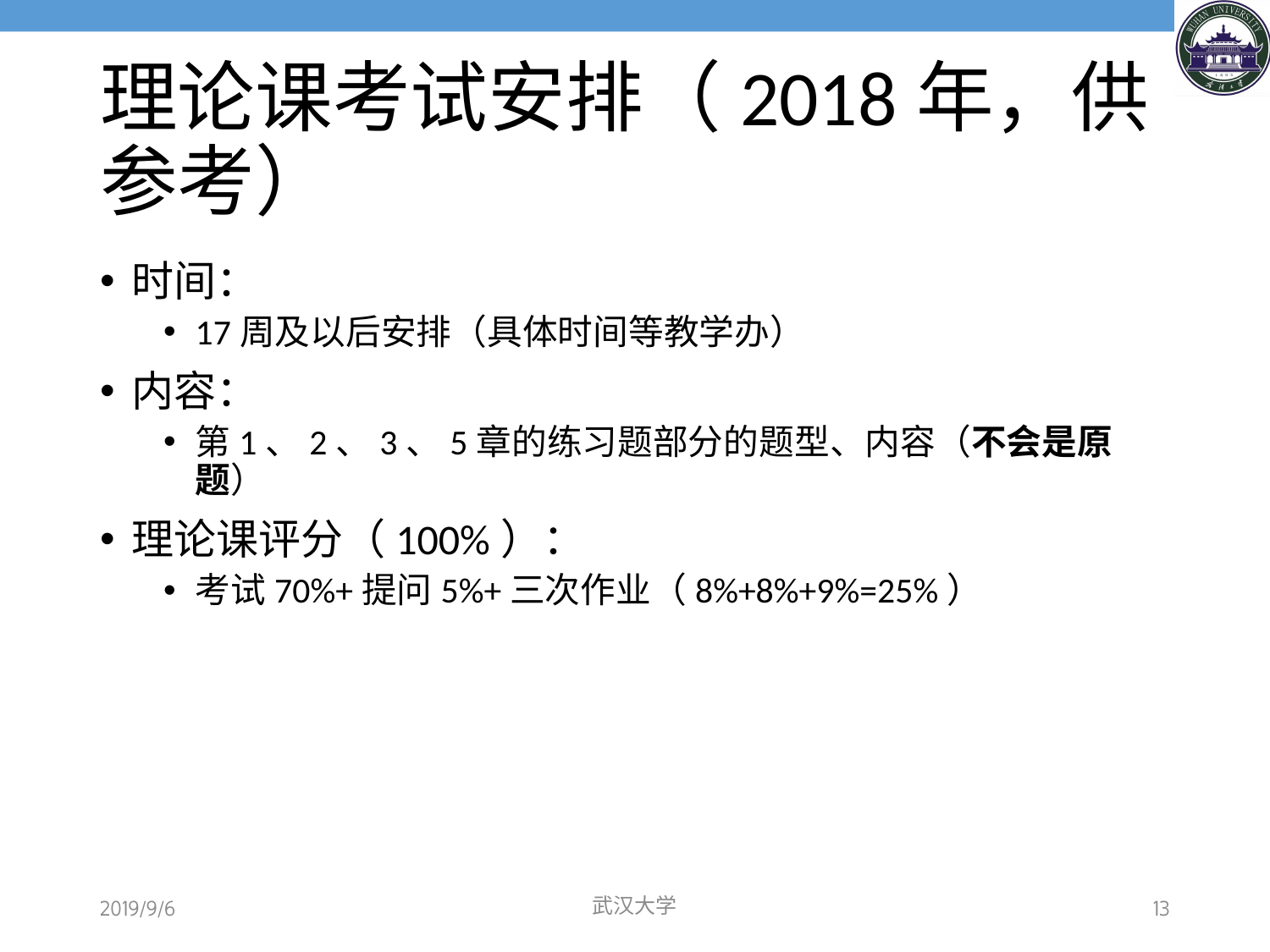

# 理论课考试安排（2018年，供参考）
时间：
17周及以后安排（具体时间等教学办）
内容：
第1、2、3、5章的练习题部分的题型、内容（不会是原题）
理论课评分（100%）：
考试70%+提问5%+三次作业（8%+8%+9%=25%）

2019/9/6
武汉大学
13